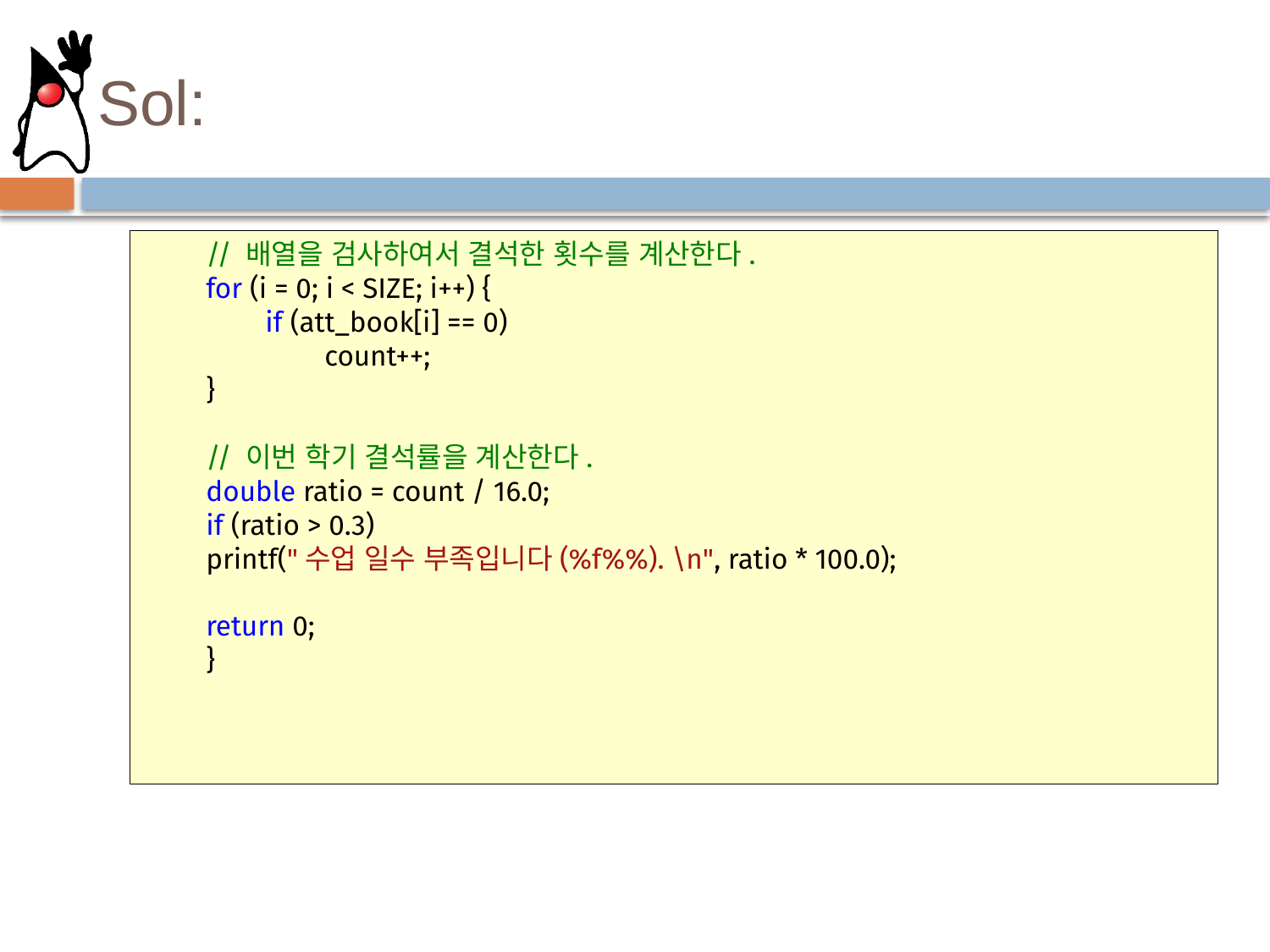

# Sol:
// 배열을 검사하여서 결석한 횟수를 계산한다.
for (i = 0; i < SIZE; i++) {
        if (att_book[i] == 0)
                count++;
}

// 이번 학기 결석률을 계산한다.
double ratio = count / 16.0;
if (ratio > 0.3)
printf("수업 일수 부족입니다(%f%%). \n", ratio * 100.0);

return 0;
}